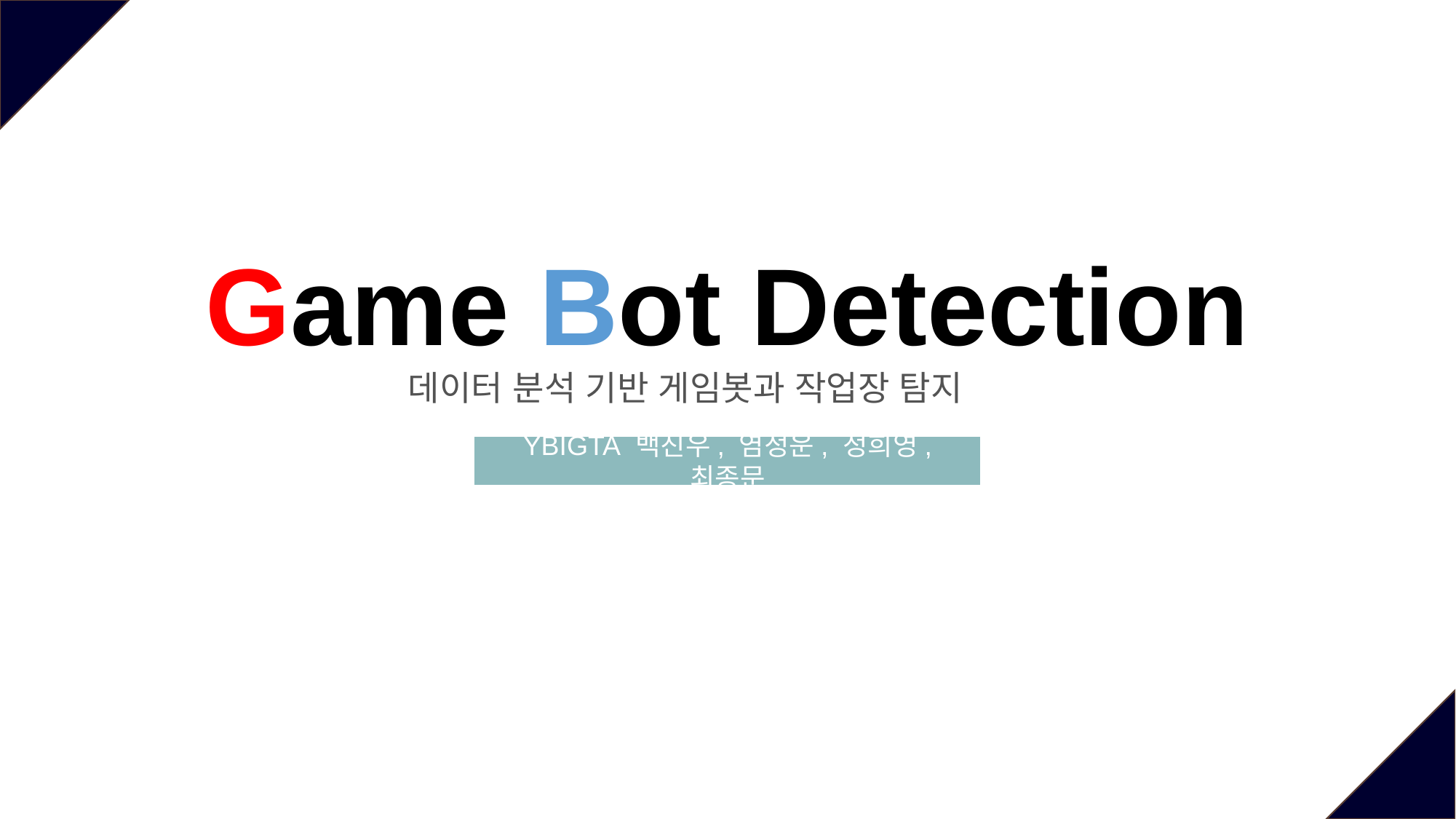

Game Bot Detection
데이터 분석 기반 게임봇과 작업장 탐지
YBIGTA 백진우, 염정운, 정희영, 최종문